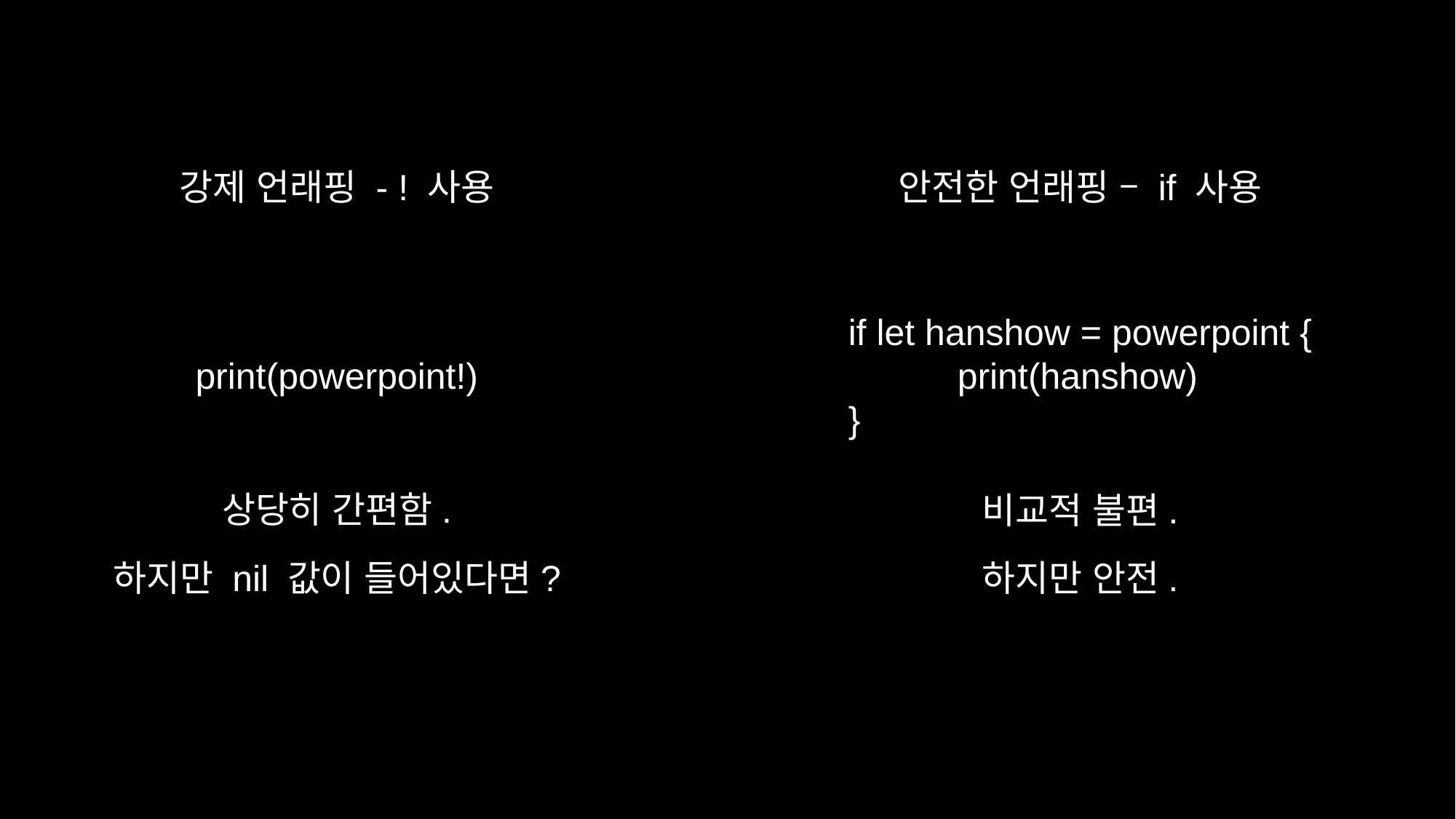

강제 언래핑 - ! 사용
안전한 언래핑 – if 사용
if let hanshow = powerpoint {
	print(hanshow)
}
print(powerpoint!)
상당히 간편함.
비교적 불편.
하지만 nil 값이 들어있다면?
하지만 안전.